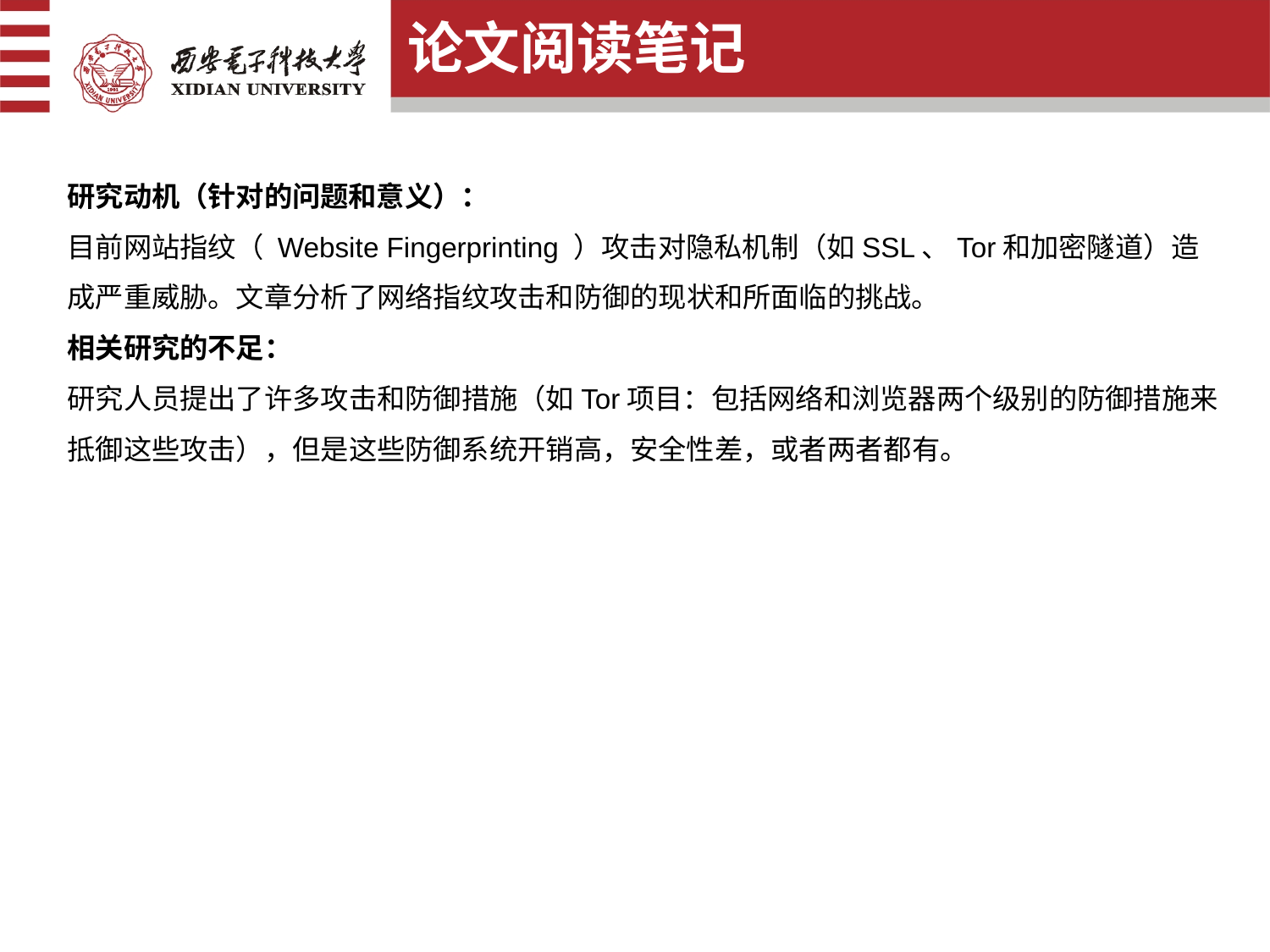

论文阅读笔记
研究动机（针对的问题和意义）：
目前网站指纹（ Website Fingerprinting ）攻击对隐私机制（如SSL、Tor和加密隧道）造成严重威胁。文章分析了网络指纹攻击和防御的现状和所面临的挑战。
相关研究的不足：
研究人员提出了许多攻击和防御措施（如Tor项目：包括网络和浏览器两个级别的防御措施来抵御这些攻击），但是这些防御系统开销高，安全性差，或者两者都有。